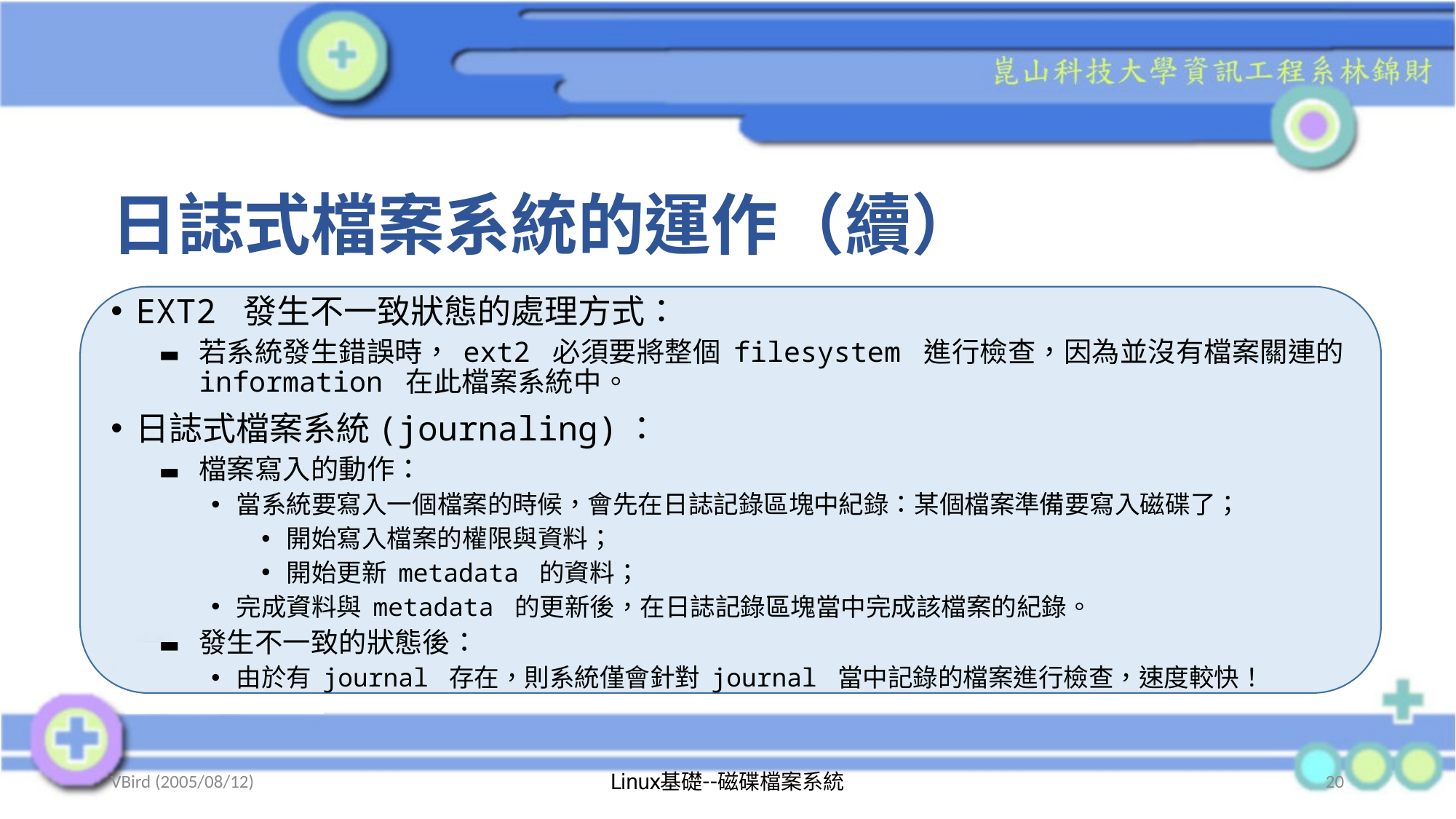

# 日誌式檔案系統的運作（續）

EXT2 發生不一致狀態的處理方式：
若系統發生錯誤時， ext2 必須要將整個 filesystem 進行檢查，因為並沒有檔案關連的 information 在此檔案系統中。
日誌式檔案系統(journaling)：
檔案寫入的動作：
當系統要寫入一個檔案的時候，會先在日誌記錄區塊中紀錄：某個檔案準備要寫入磁碟了；
開始寫入檔案的權限與資料；
開始更新 metadata 的資料；
完成資料與 metadata 的更新後，在日誌記錄區塊當中完成該檔案的紀錄。
發生不一致的狀態後：
由於有 journal 存在，則系統僅會針對 journal 當中記錄的檔案進行檢查，速度較快！
VBird (2005/08/12)
Linux基礎--磁碟檔案系統
20